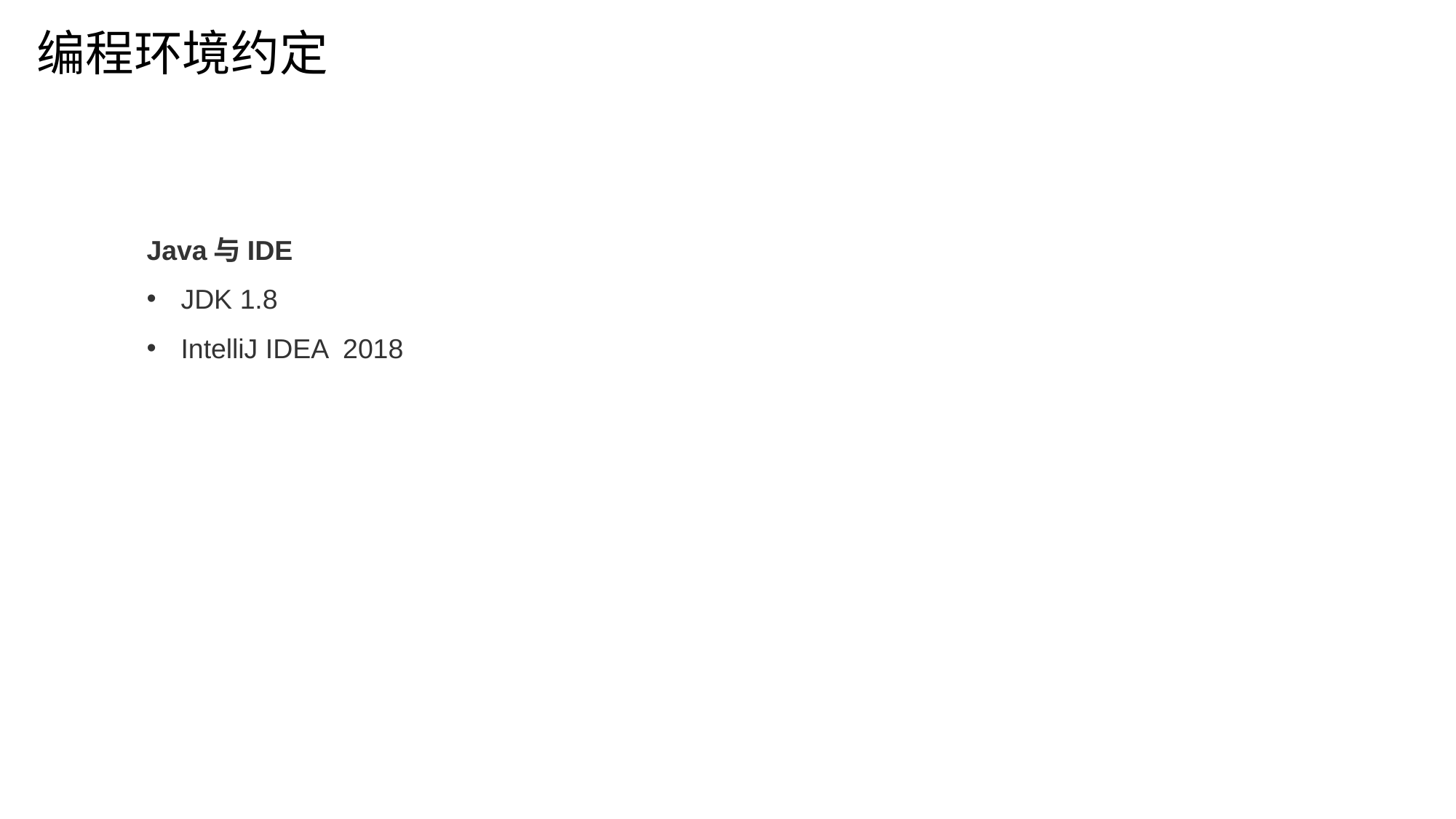

编程环境约定
Java与IDE
JDK 1.8
IntelliJ IDEA  2018